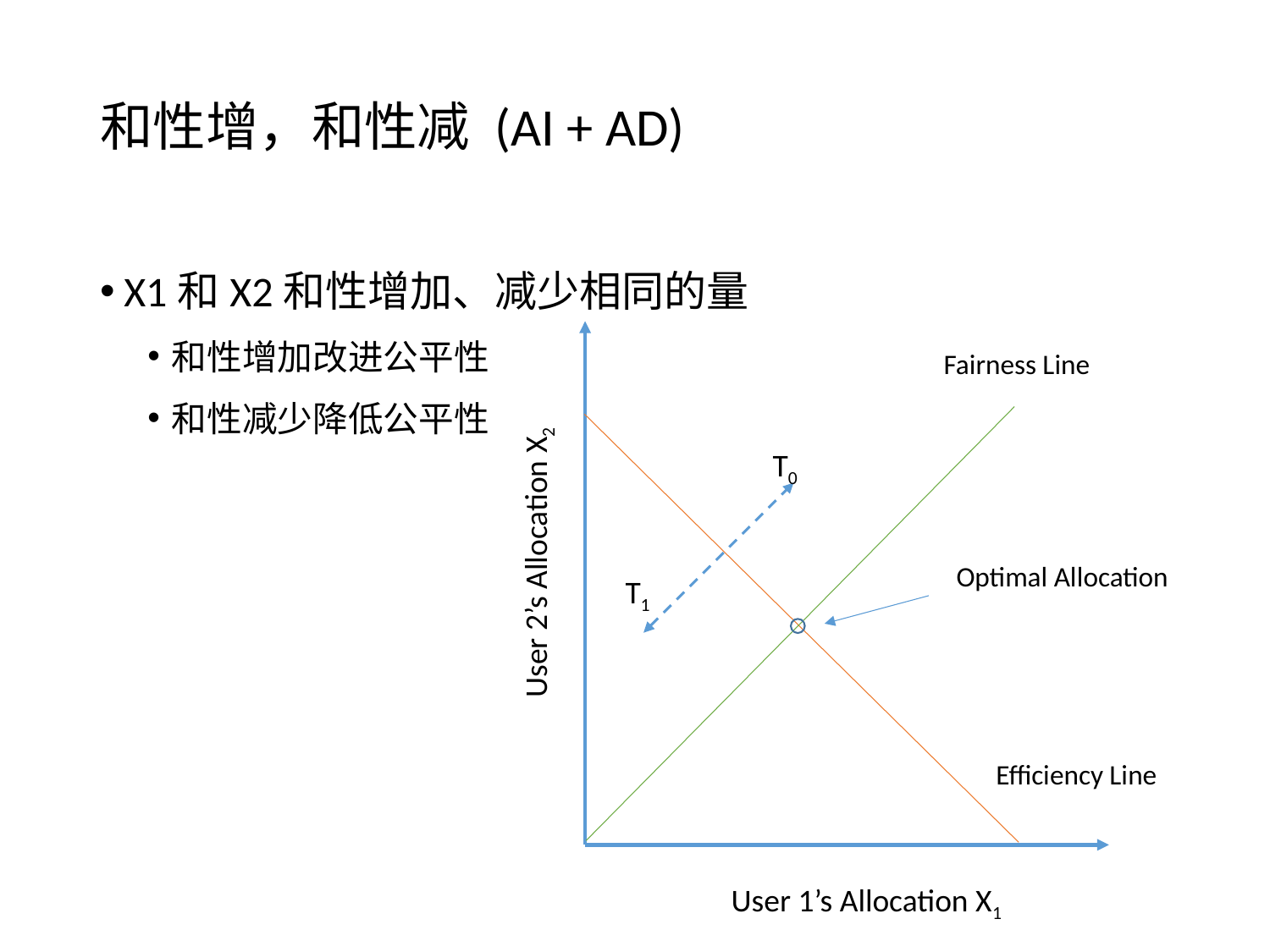

# 和性增，和性减 (AI + AD)
X1和X2和性增加、减少相同的量
和性增加改进公平性
和性减少降低公平性
Fairness Line
User 2’s Allocation X2
Optimal Allocation

Efficiency Line
User 1’s Allocation X1
T0
T1
30